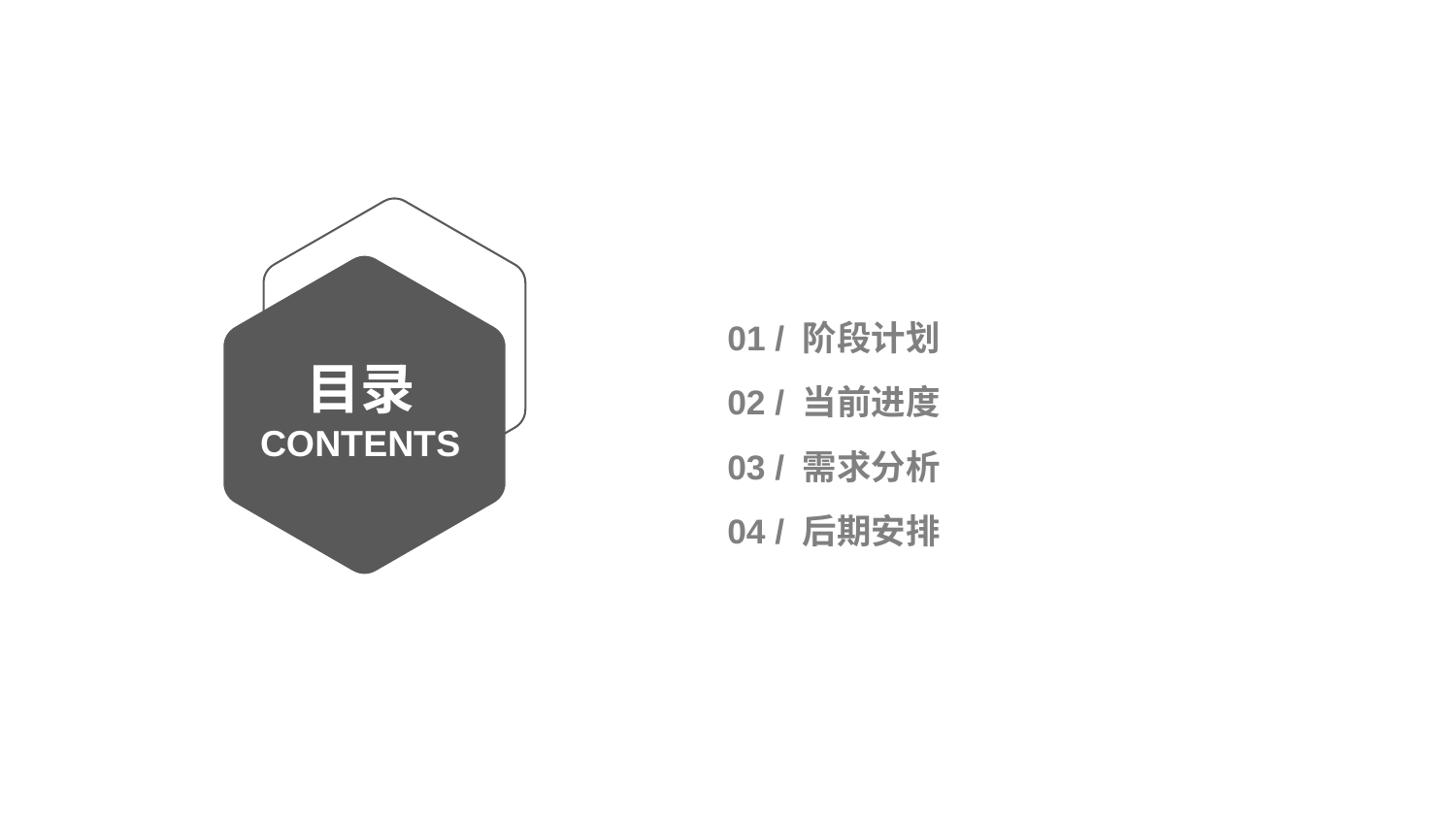

01 / 阶段计划
目录
CONTENTS
02 / 当前进度
03 / 需求分析
04 / 后期安排